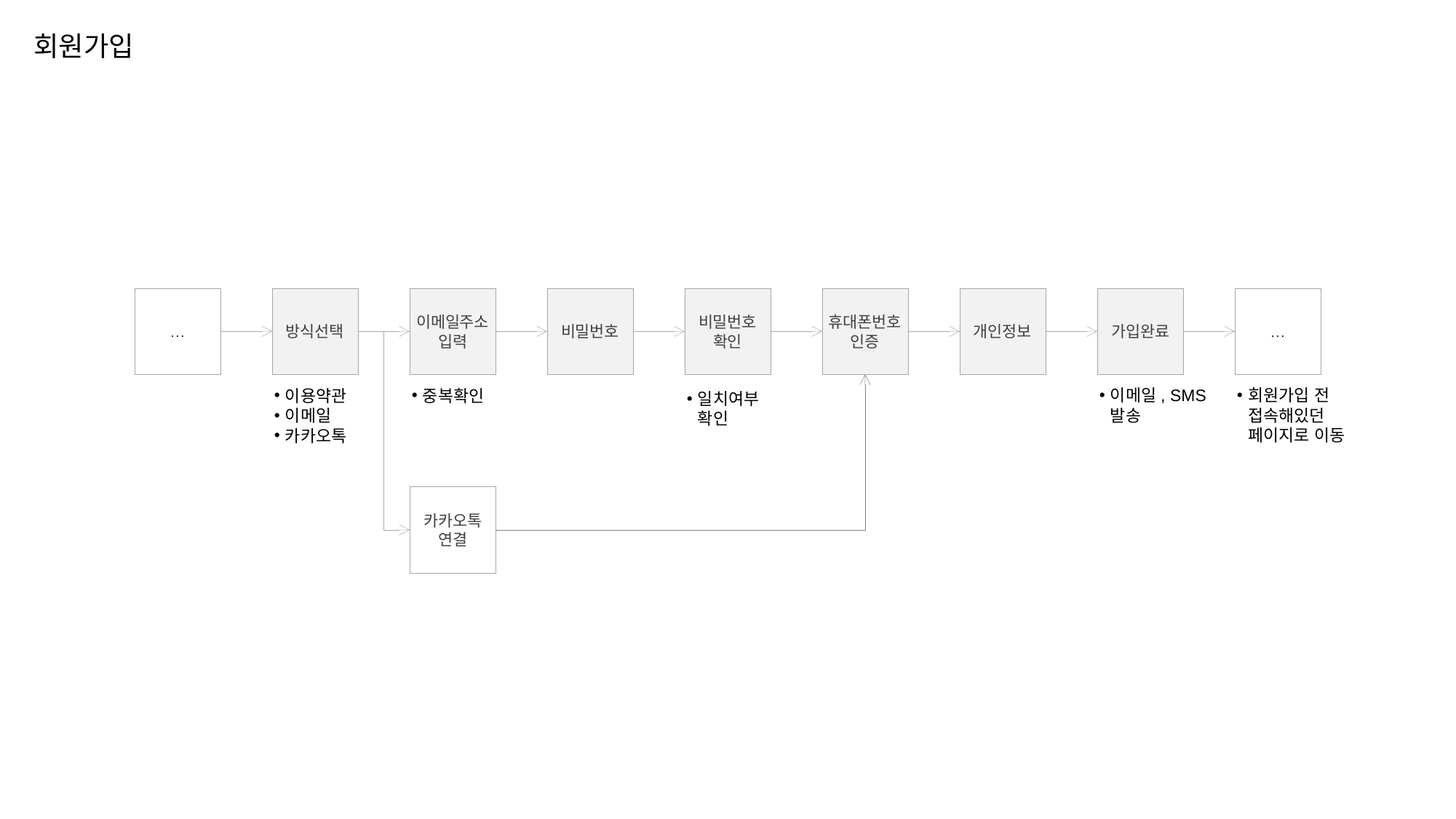

회원가입
…
방식선택
이메일주소입력
비밀번호
비밀번호
확인
휴대폰번호
인증
개인정보
가입완료
…
이메일, SMS 발송
회원가입 전 접속해있던 페이지로 이동
이용약관
이메일
카카오톡
중복확인
일치여부 확인
카카오톡
연결